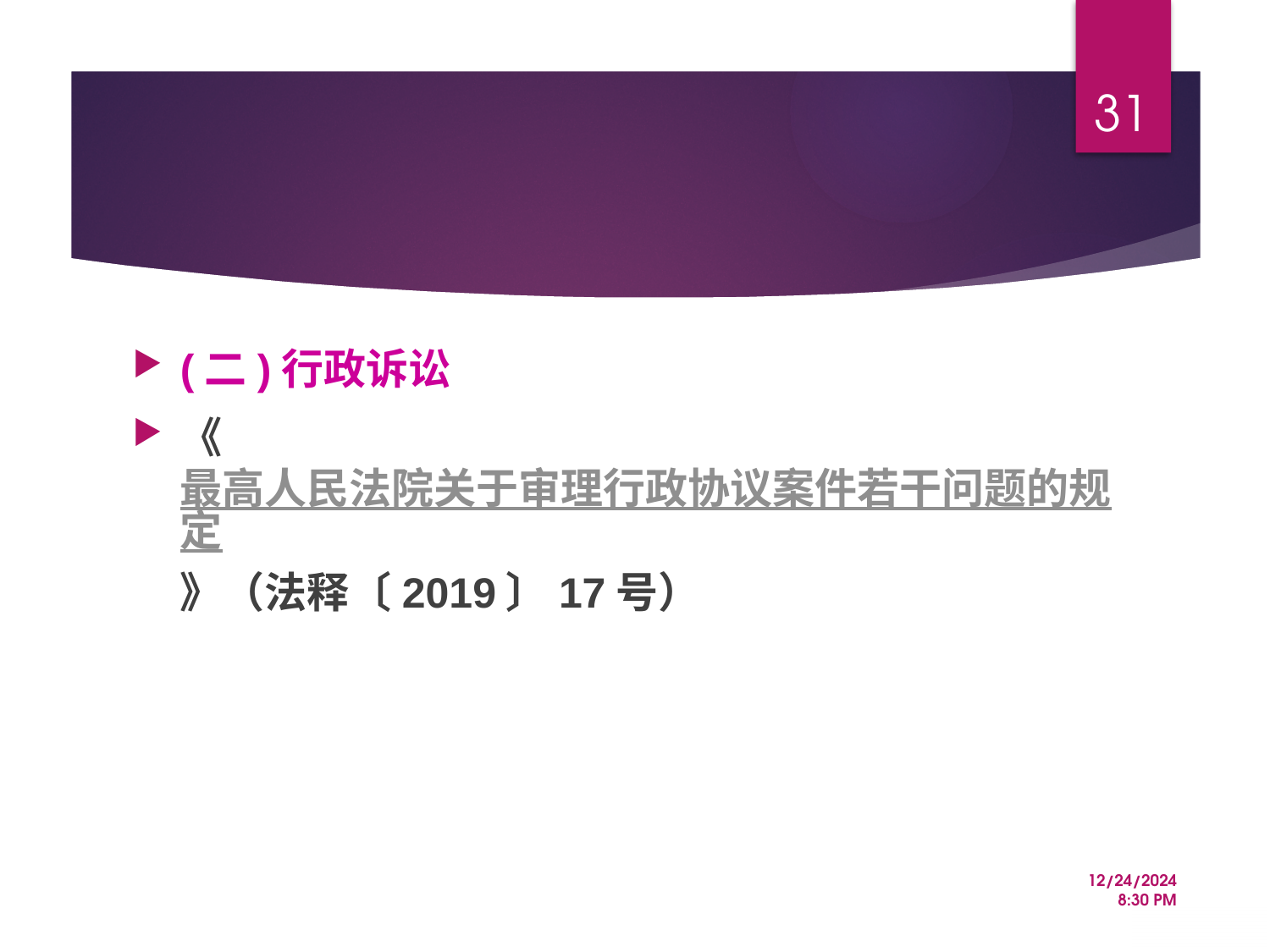

31
#
(二)行政诉讼
《最高人民法院关于审理行政协议案件若干问题的规定》（法释〔2019〕17号）
12/24/2024 8:30 PM